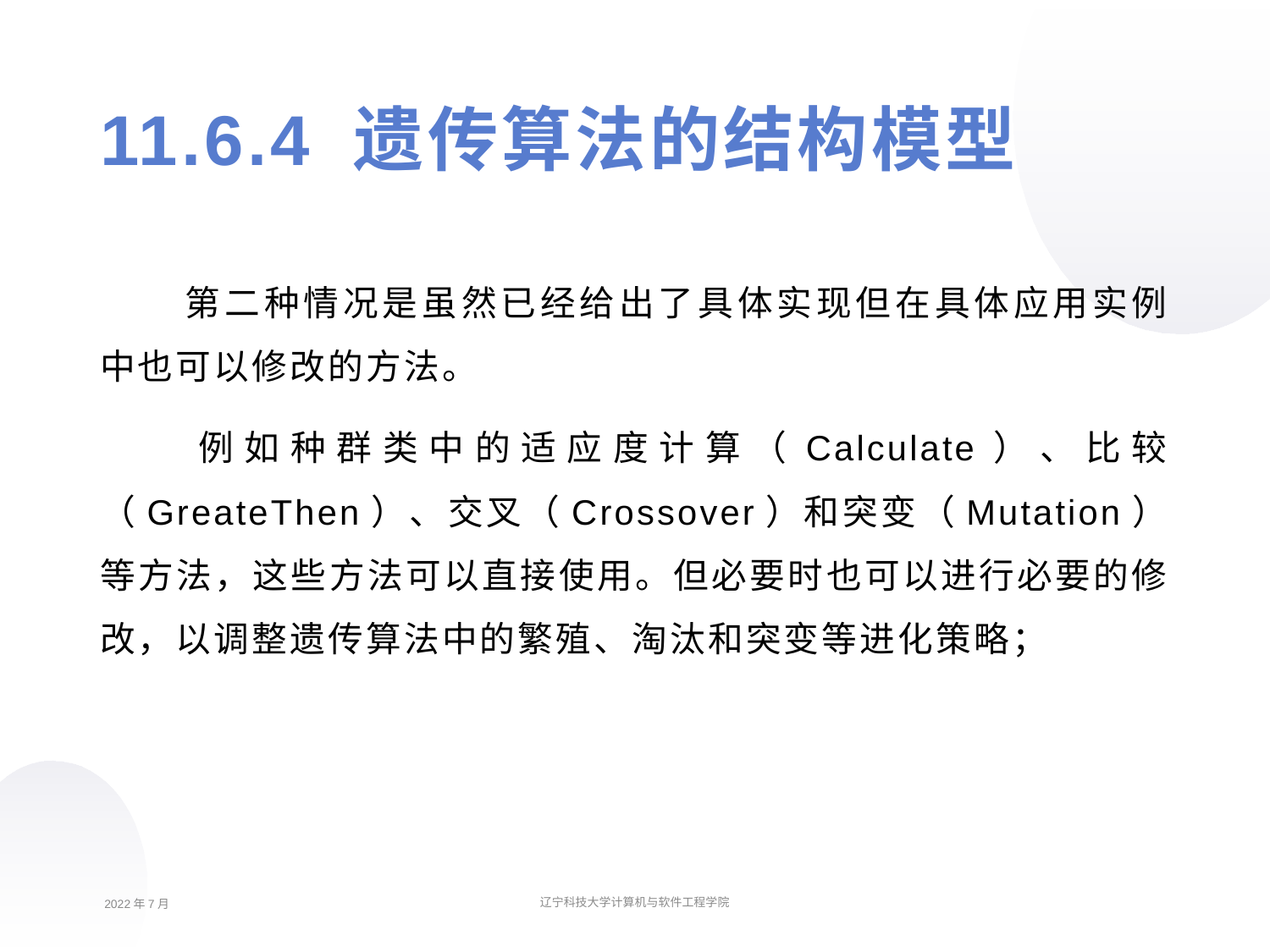

11.6.4 遗传算法的结构模型
 第二种情况是虽然已经给出了具体实现但在具体应用实例中也可以修改的方法。
 例如种群类中的适应度计算（Calculate）、比较（GreateThen）、交叉（Crossover）和突变（Mutation）等方法，这些方法可以直接使用。但必要时也可以进行必要的修改，以调整遗传算法中的繁殖、淘汰和突变等进化策略；

2022年7月
辽宁科技大学计算机与软件工程学院
183